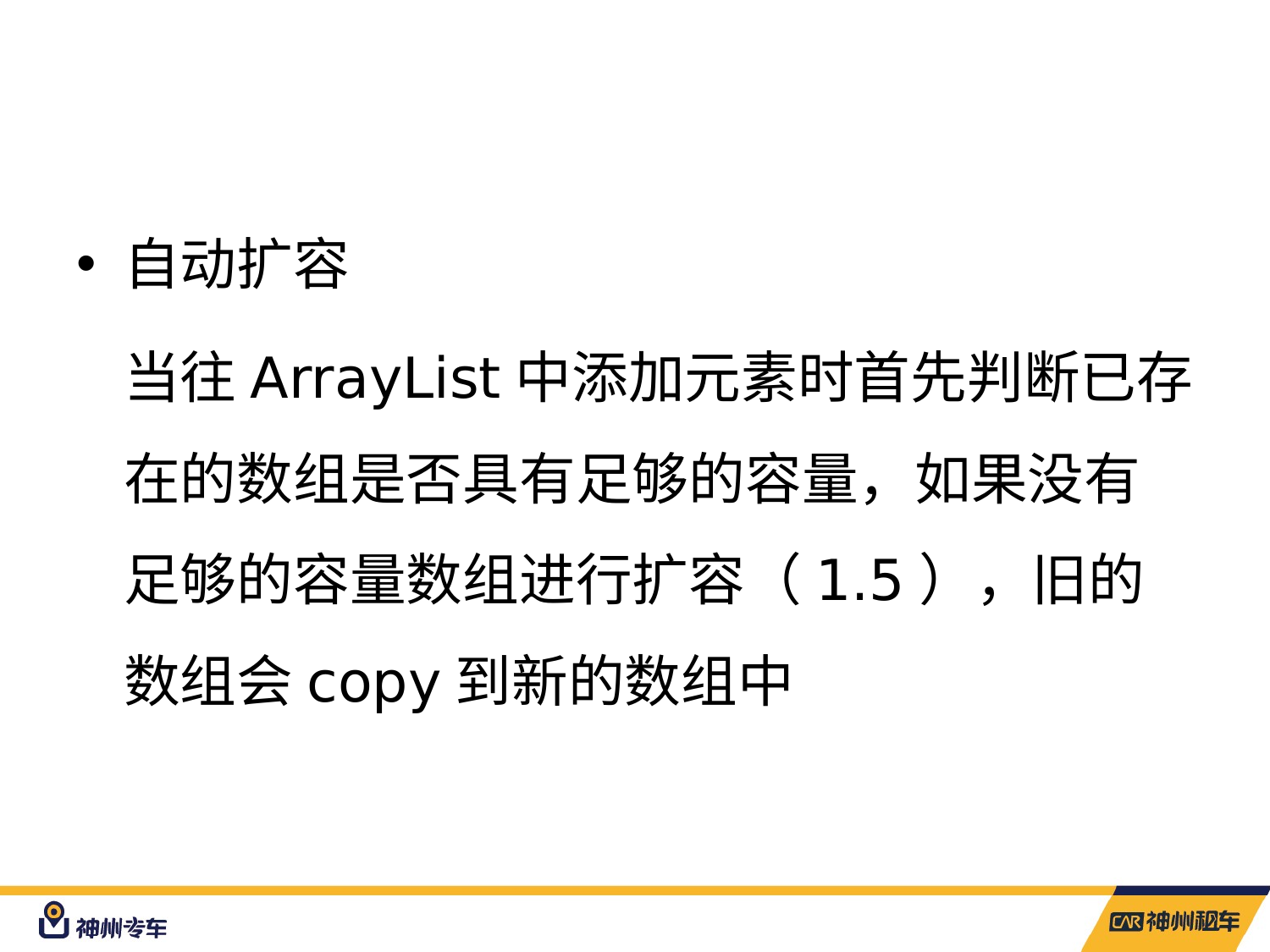

自动扩容
	当往ArrayList中添加元素时首先判断已存在的数组是否具有足够的容量，如果没有足够的容量数组进行扩容（1.5），旧的数组会copy到新的数组中